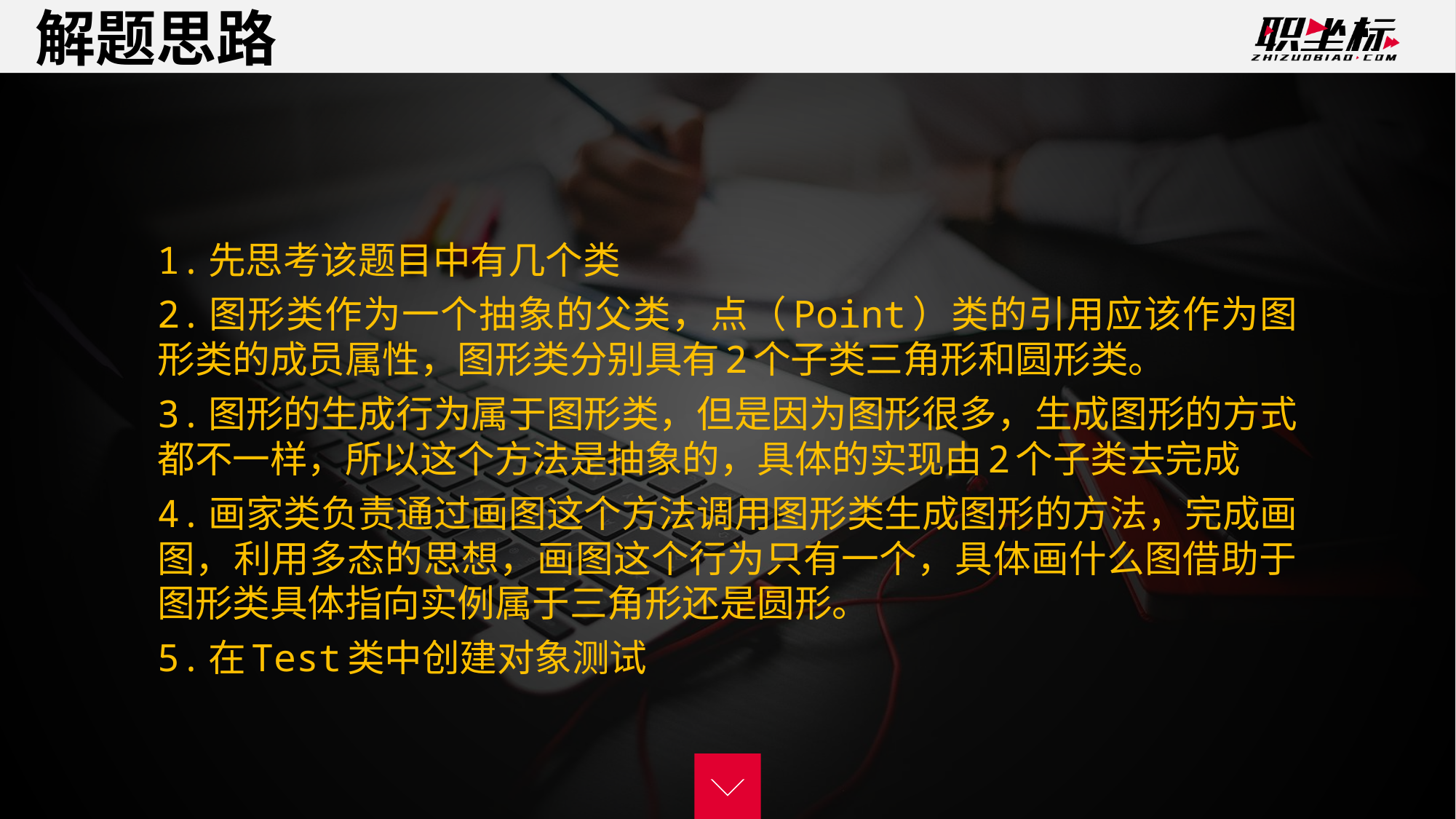

解题思路

1.先思考该题目中有几个类
2.图形类作为一个抽象的父类，点（Point）类的引用应该作为图形类的成员属性，图形类分别具有2个子类三角形和圆形类。
3.图形的生成行为属于图形类，但是因为图形很多，生成图形的方式都不一样，所以这个方法是抽象的，具体的实现由2个子类去完成
4.画家类负责通过画图这个方法调用图形类生成图形的方法，完成画图，利用多态的思想，画图这个行为只有一个，具体画什么图借助于图形类具体指向实例属于三角形还是圆形。
5.在Test类中创建对象测试